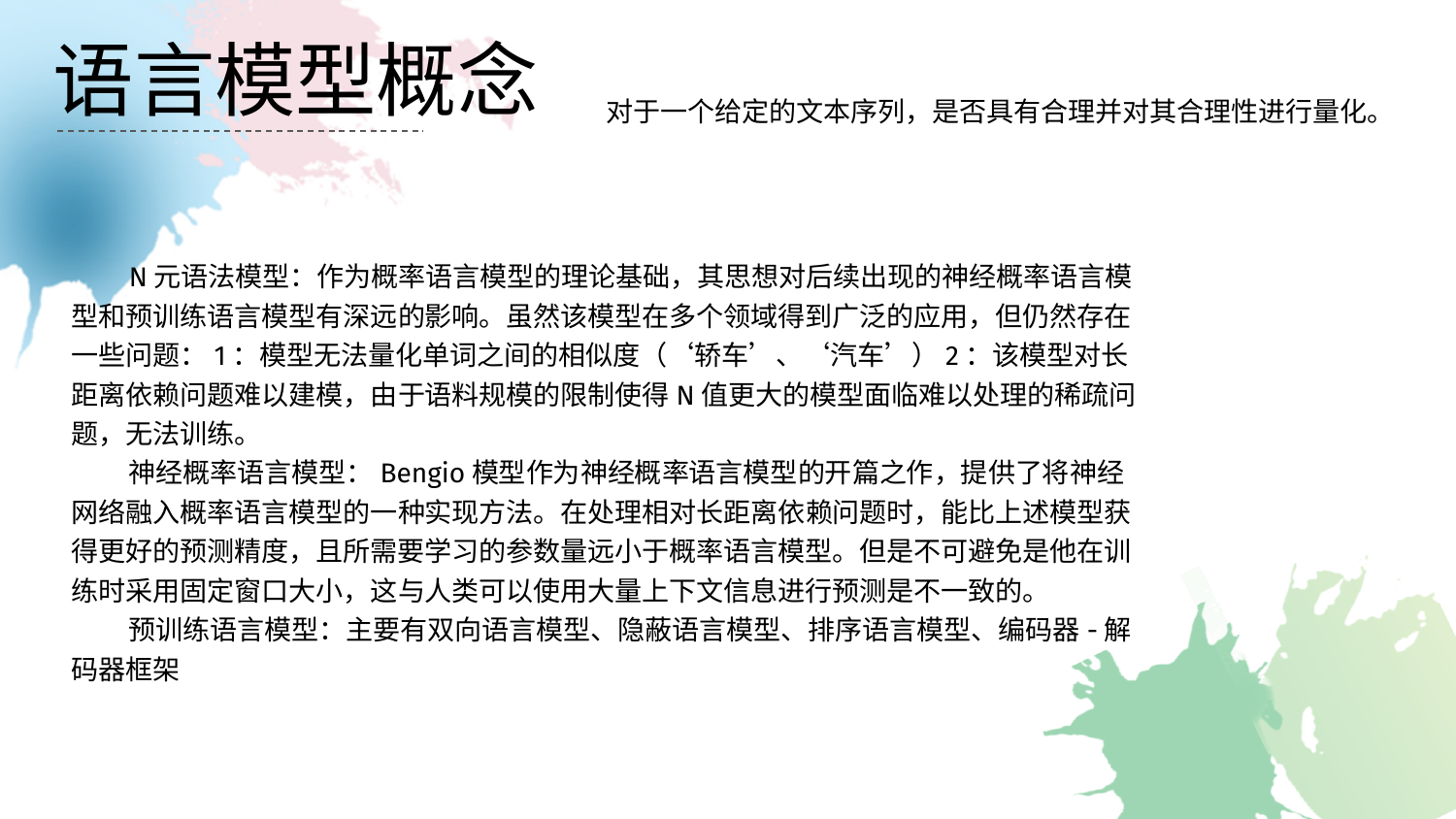

语言模型概念
对于一个给定的文本序列，是否具有合理并对其合理性进行量化。
N元语法模型：作为概率语言模型的理论基础，其思想对后续出现的神经概率语言模型和预训练语言模型有深远的影响。虽然该模型在多个领域得到广泛的应用，但仍然存在一些问题：1：模型无法量化单词之间的相似度（‘轿车’、‘汽车’）2：该模型对长距离依赖问题难以建模，由于语料规模的限制使得N值更大的模型面临难以处理的稀疏问题，无法训练。
神经概率语言模型：Bengio模型作为神经概率语言模型的开篇之作，提供了将神经网络融入概率语言模型的一种实现方法。在处理相对长距离依赖问题时，能比上述模型获得更好的预测精度，且所需要学习的参数量远小于概率语言模型。但是不可避免是他在训练时采用固定窗口大小，这与人类可以使用大量上下文信息进行预测是不一致的。
预训练语言模型：主要有双向语言模型、隐蔽语言模型、排序语言模型、编码器-解码器框架